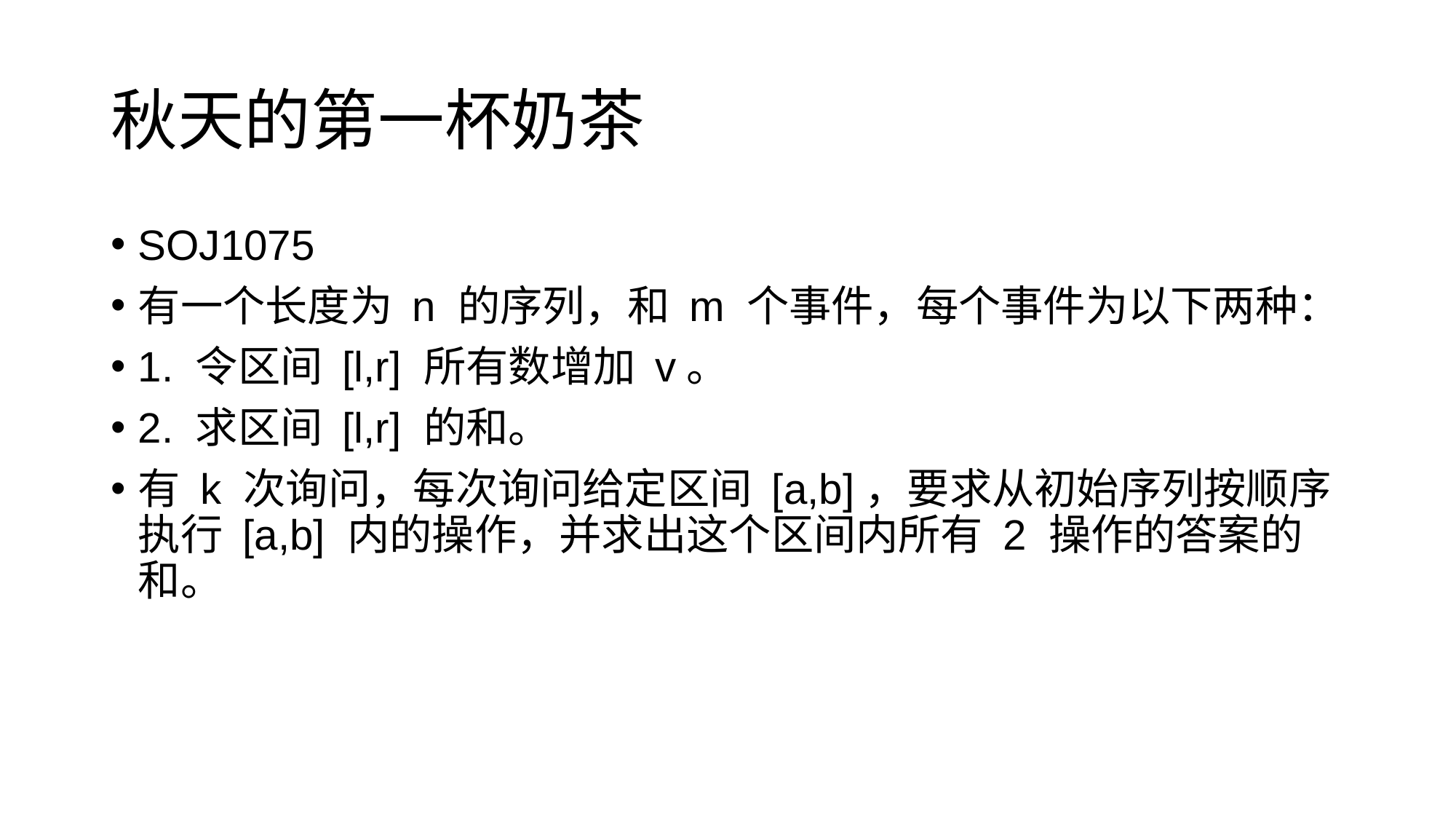

# 秋天的第一杯奶茶
SOJ1075
有一个长度为 n 的序列，和 m 个事件，每个事件为以下两种：
1. 令区间 [l,r] 所有数增加 v。
2. 求区间 [l,r] 的和。
有 k 次询问，每次询问给定区间 [a,b]，要求从初始序列按顺序执行 [a,b] 内的操作，并求出这个区间内所有 2 操作的答案的和。